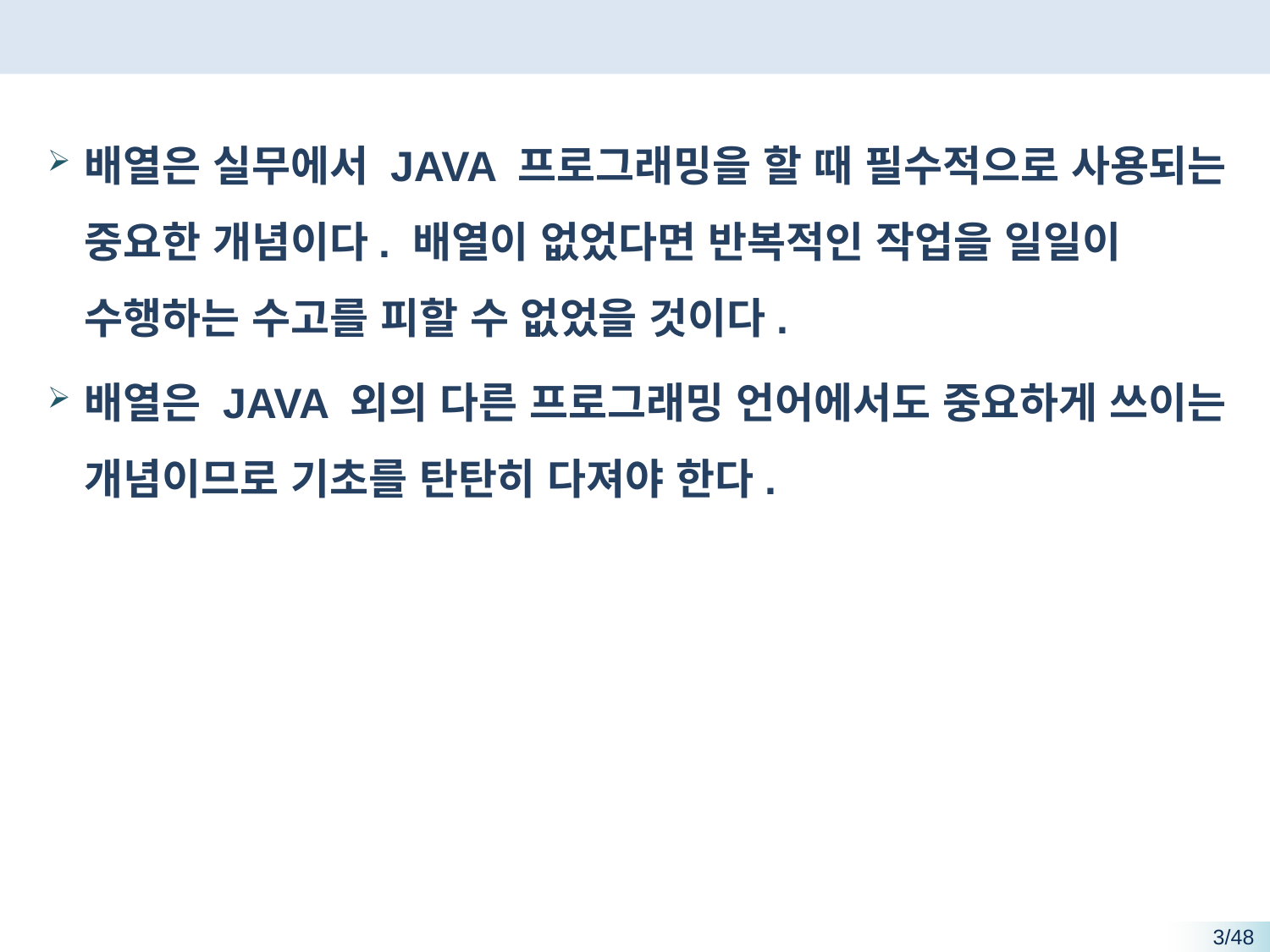

#
배열은 실무에서 JAVA 프로그래밍을 할 때 필수적으로 사용되는 중요한 개념이다. 배열이 없었다면 반복적인 작업을 일일이 수행하는 수고를 피할 수 없었을 것이다.
배열은 JAVA 외의 다른 프로그래밍 언어에서도 중요하게 쓰이는 개념이므로 기초를 탄탄히 다져야 한다.